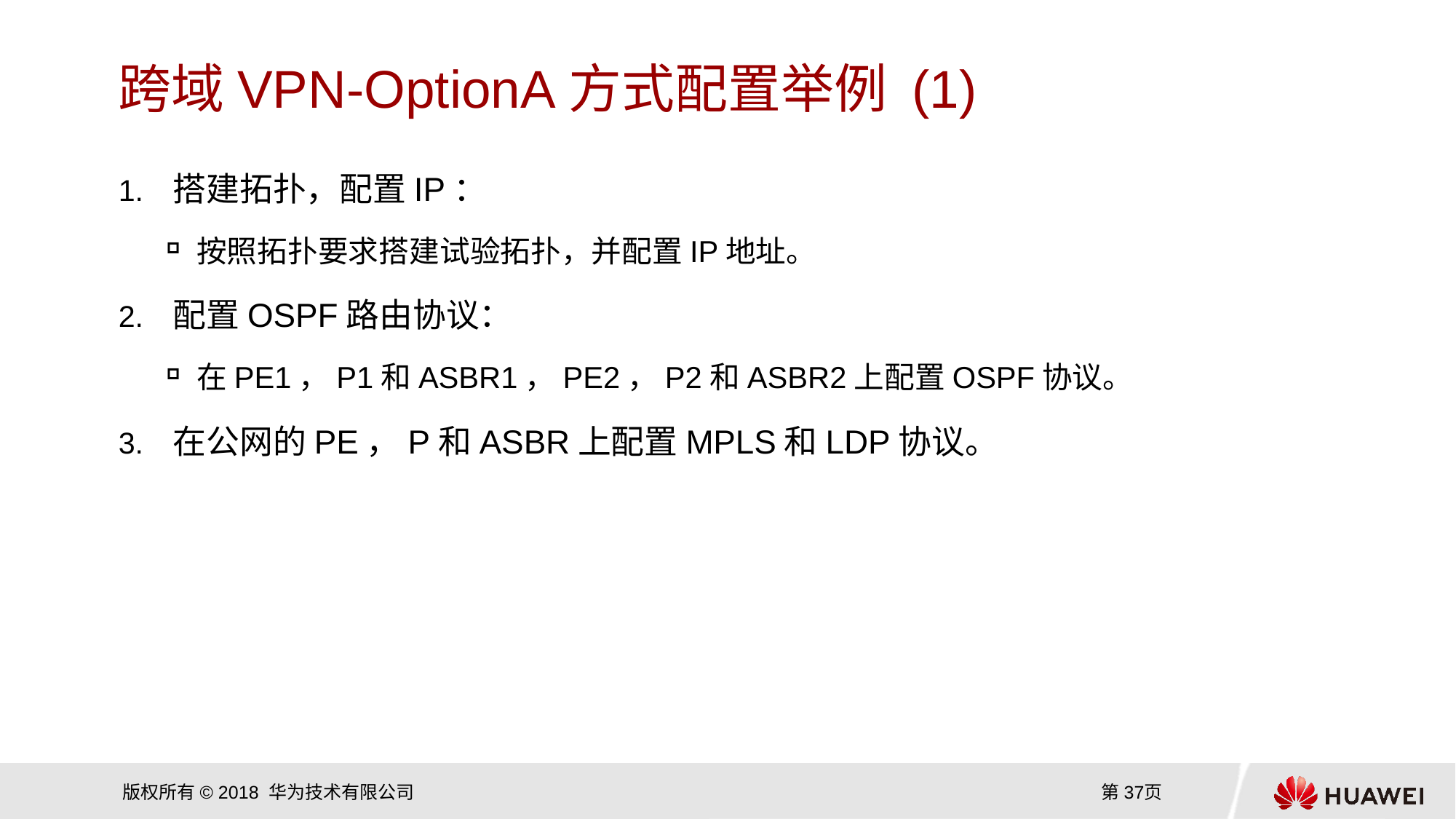

# 跨域VPN-OptionA方式配置举例 (1)
搭建拓扑，配置IP：
按照拓扑要求搭建试验拓扑，并配置IP地址。
配置OSPF路由协议：
在PE1，P1和ASBR1，PE2，P2和ASBR2上配置OSPF协议。
在公网的PE，P和ASBR上配置MPLS和LDP协议。